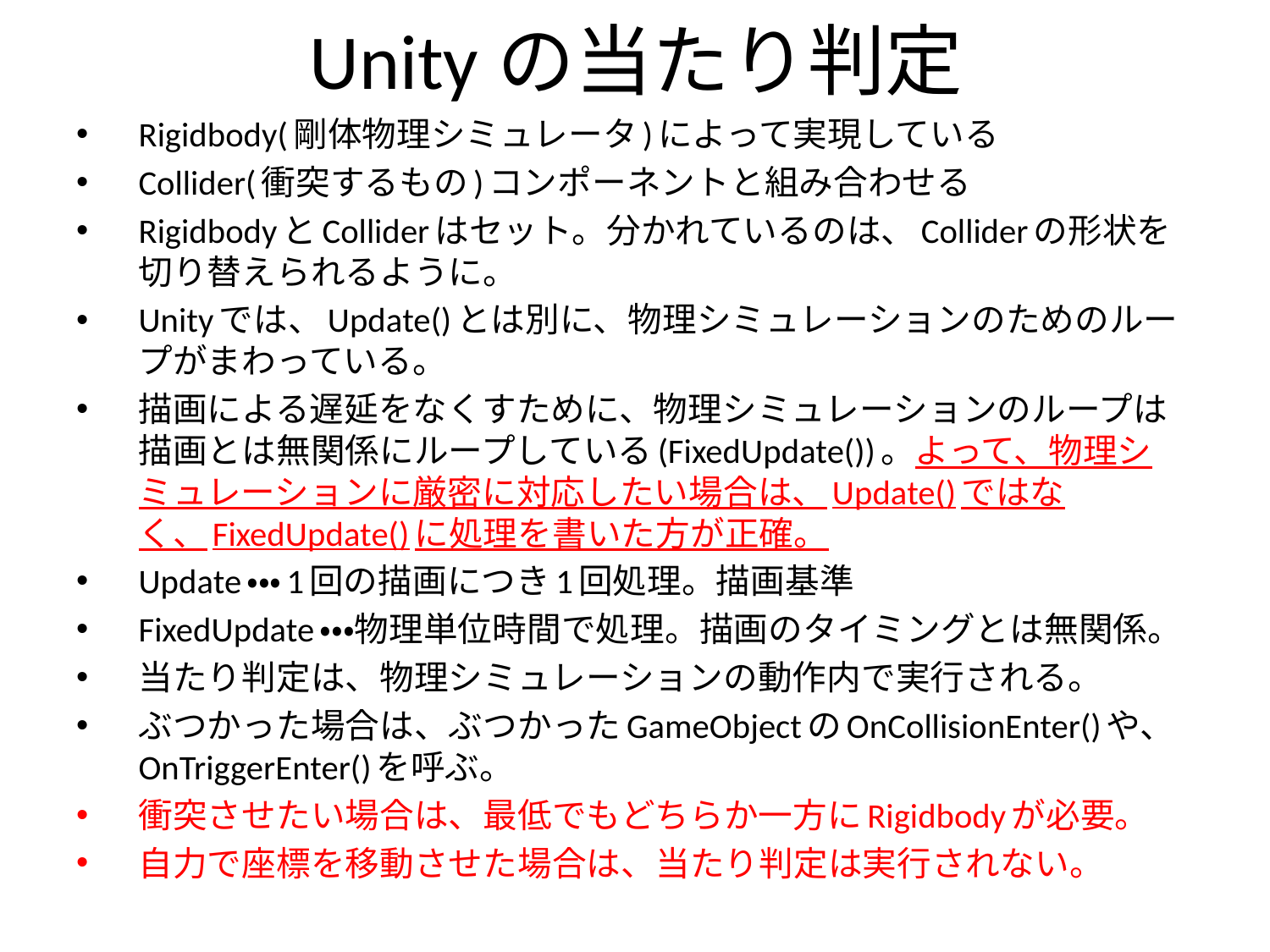

# Unityの当たり判定
Rigidbody(剛体物理シミュレータ)によって実現している
Collider(衝突するもの)コンポーネントと組み合わせる
RigidbodyとColliderはセット。分かれているのは、Colliderの形状を切り替えられるように。
Unityでは、Update()とは別に、物理シミュレーションのためのループがまわっている。
描画による遅延をなくすために、物理シミュレーションのループは描画とは無関係にループしている(FixedUpdate())。よって、物理シミュレーションに厳密に対応したい場合は、Update()ではなく、FixedUpdate()に処理を書いた方が正確。
Update・・・1回の描画につき1回処理。描画基準
FixedUpdate・・・物理単位時間で処理。描画のタイミングとは無関係。
当たり判定は、物理シミュレーションの動作内で実行される。
ぶつかった場合は、ぶつかったGameObjectのOnCollisionEnter()や、OnTriggerEnter()を呼ぶ。
衝突させたい場合は、最低でもどちらか一方にRigidbodyが必要。
自力で座標を移動させた場合は、当たり判定は実行されない。